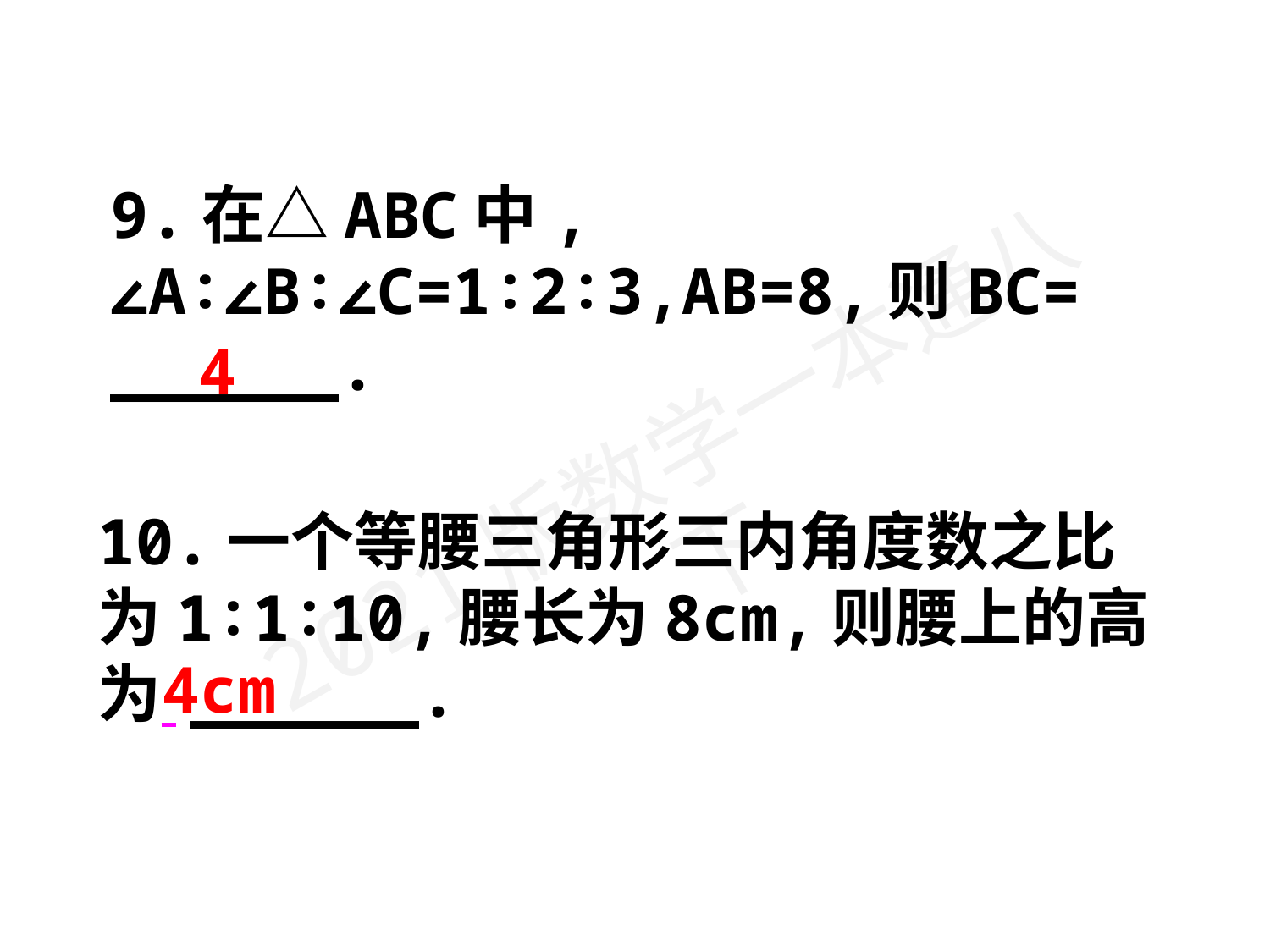

9.在△ABC中,
∠A∶∠B∶∠C=1∶2∶3,AB=8,则BC= ______.
4
10.一个等腰三角形三内角度数之比为1∶1∶10,腰长为8cm,则腰上的高为 ______.
4cm